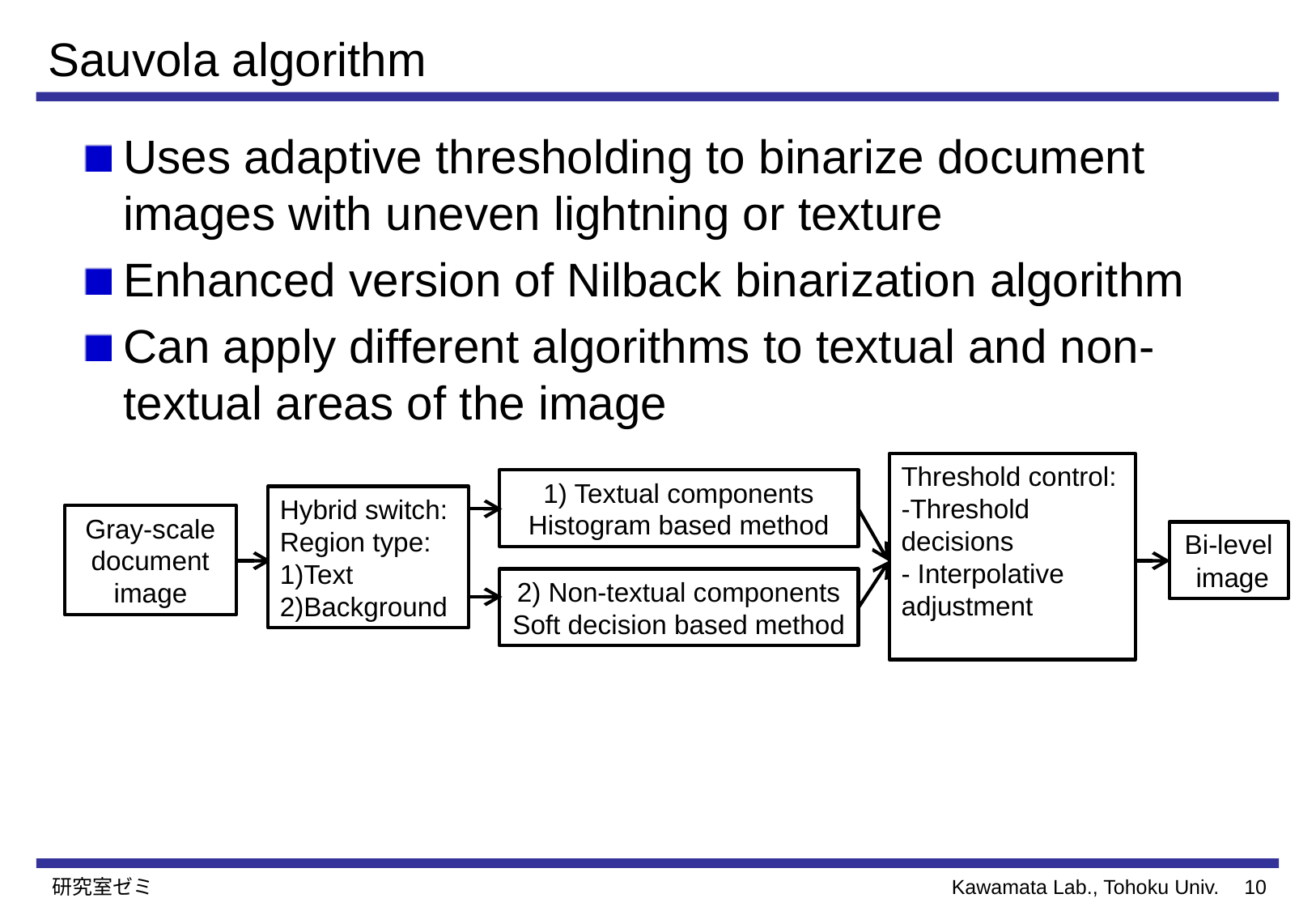

# Sauvola algorithm
Uses adaptive thresholding to binarize document images with uneven lightning or texture
Enhanced version of Nilback binarization algorithm
Can apply different algorithms to textual and non-textual areas of the image

Threshold control:
-Threshold decisions
- Interpolative adjustment

1) Textual components
Histogram based method
Hybrid switch:
Region type:
1)Text
2)Background
Gray-scale
document image

Bi-level
 image

2) Non-textual components
Soft decision based method

研究室ゼミ
10